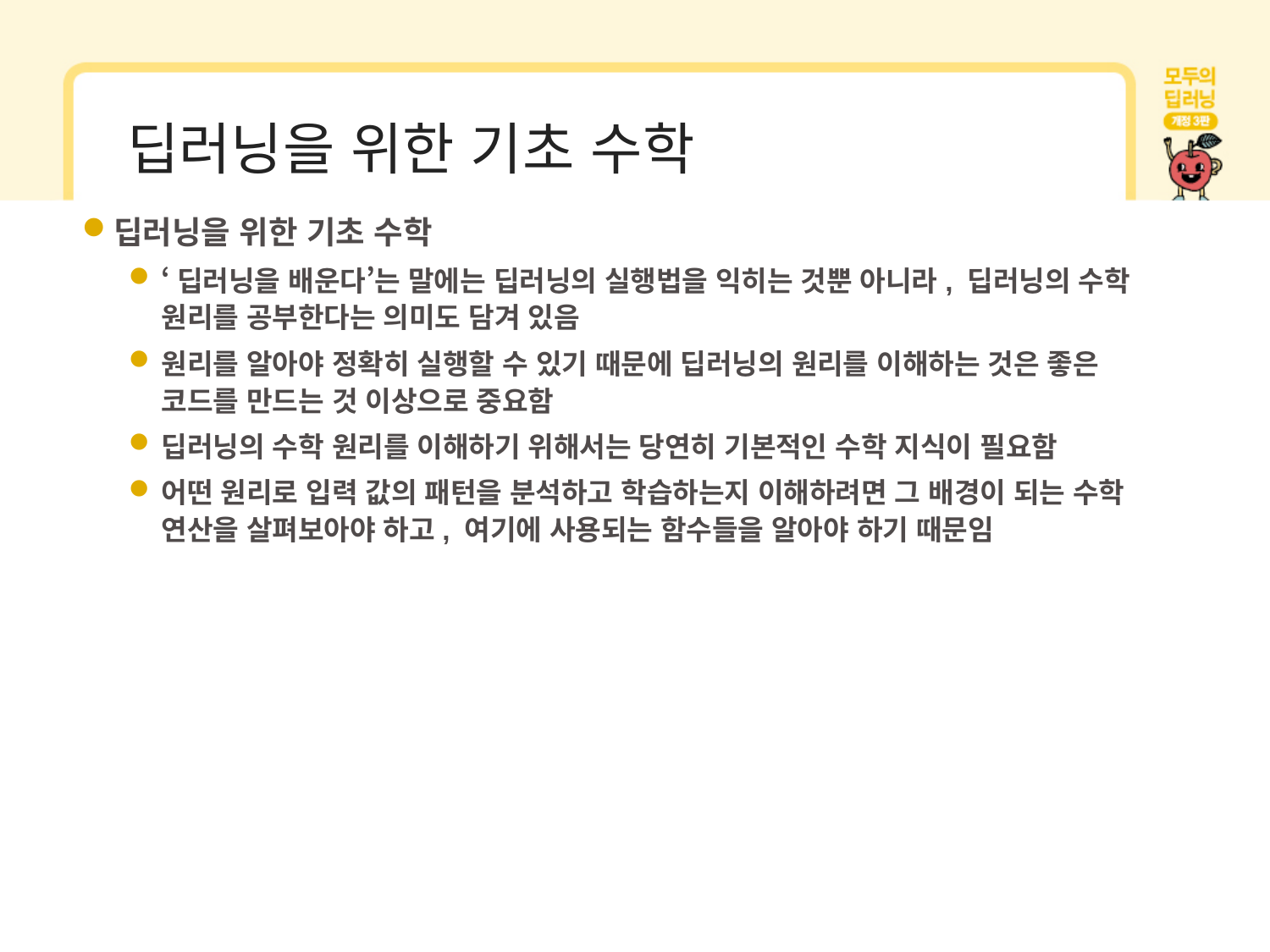

# 딥러닝을 위한 기초 수학
딥러닝을 위한 기초 수학
‘딥러닝을 배운다’는 말에는 딥러닝의 실행법을 익히는 것뿐 아니라, 딥러닝의 수학 원리를 공부한다는 의미도 담겨 있음
원리를 알아야 정확히 실행할 수 있기 때문에 딥러닝의 원리를 이해하는 것은 좋은 코드를 만드는 것 이상으로 중요함
딥러닝의 수학 원리를 이해하기 위해서는 당연히 기본적인 수학 지식이 필요함
어떤 원리로 입력 값의 패턴을 분석하고 학습하는지 이해하려면 그 배경이 되는 수학 연산을 살펴보아야 하고, 여기에 사용되는 함수들을 알아야 하기 때문임